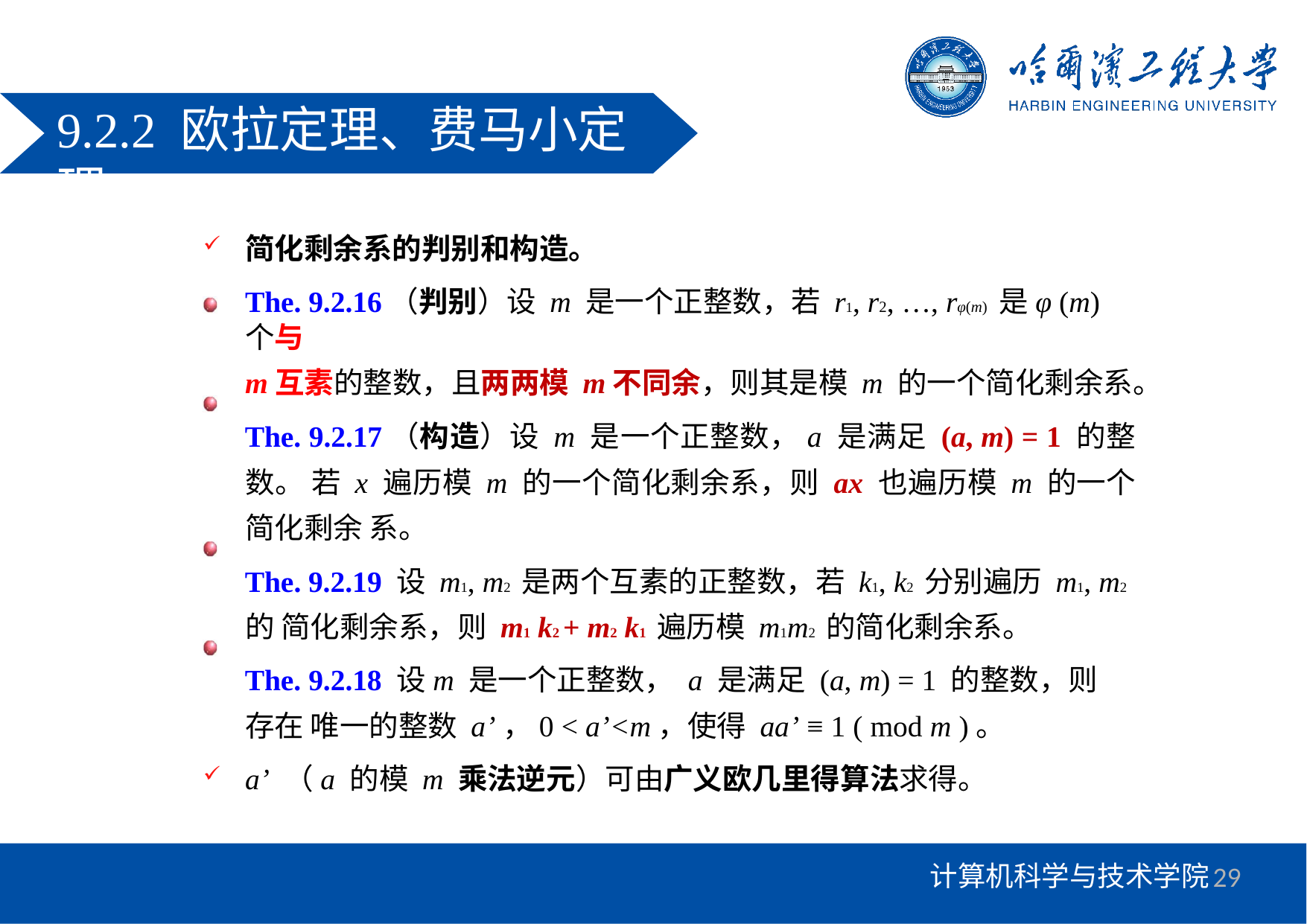

# 9.2.2 欧拉定理、费马小定理
简化剩余系的判别和构造。
The. 9.2.16（判别）设 m 是一个正整数，若 r1, r2, …, rφ(m)  是φ (m) 个与
m互素的整数，且两两模 m不同余，则其是模 m 的一个简化剩余系。
The. 9.2.17（构造）设 m 是一个正整数，a 是满足 (a, m) = 1 的整数。 若 x 遍历模 m 的一个简化剩余系，则 ax 也遍历模 m 的一个简化剩余 系。
The. 9.2.19 设 m1, m2  是两个互素的正整数，若 k1, k2  分别遍历 m1, m2  的 简化剩余系，则 m1  k2 + m2  k1  遍历模 m1m2  的简化剩余系。
The. 9.2.18 设m 是一个正整数， a 是满足(a, m) = 1 的整数，则存在 唯一的整数 a’，0 < a’<m，使得 aa’ ≡ 1 ( mod m )。
a’ （a 的模 m 乘法逆元）可由广义欧几里得算法求得。

29